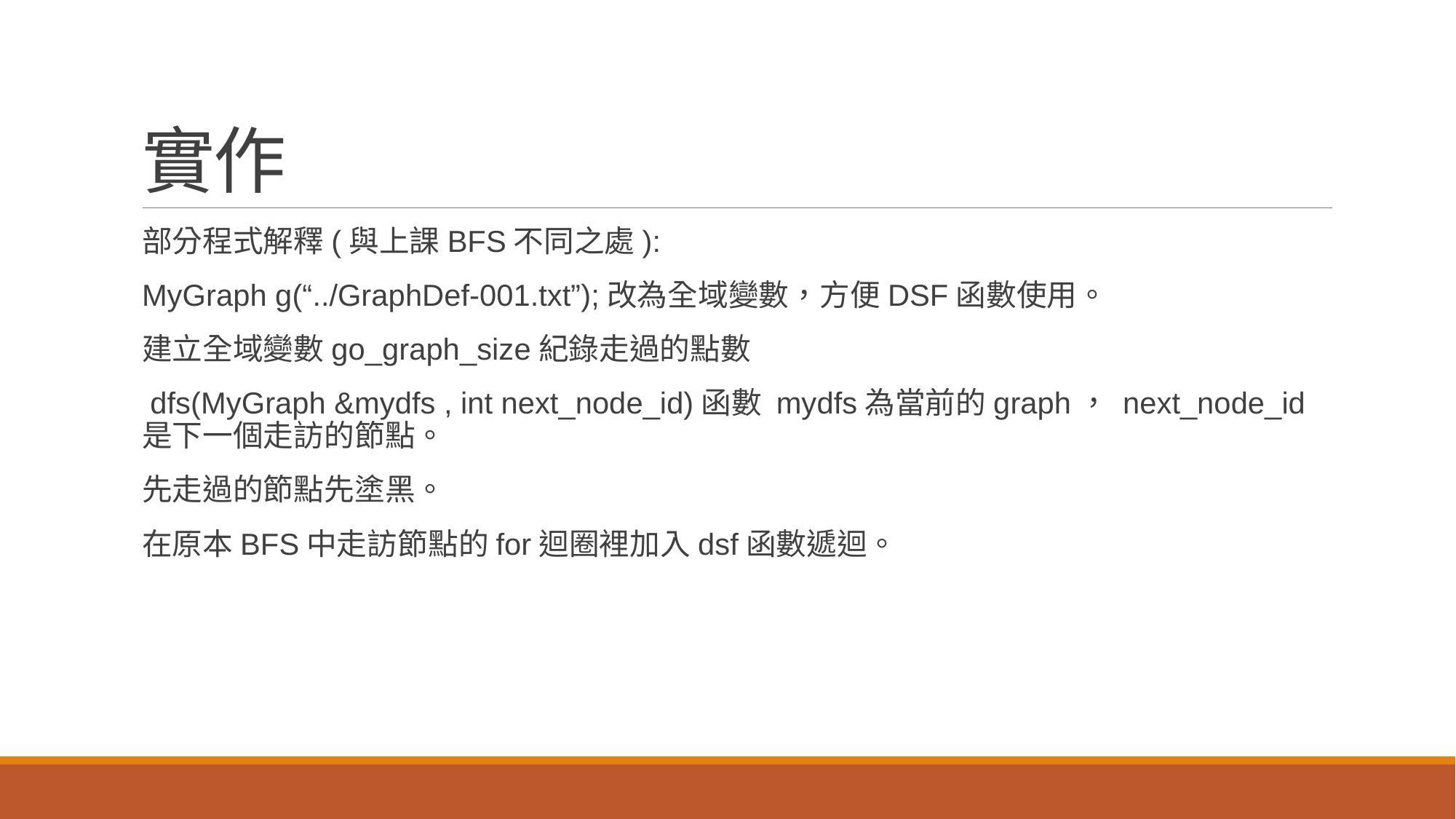

# 實作
部分程式解釋(與上課BFS不同之處):
MyGraph g(“../GraphDef-001.txt”);改為全域變數，方便DSF函數使用。
建立全域變數go_graph_size紀錄走過的點數
 dfs(MyGraph &mydfs , int next_node_id)函數 mydfs為當前的graph， next_node_id是下一個走訪的節點。
先走過的節點先塗黑。
在原本BFS中走訪節點的for迴圈裡加入dsf函數遞迴。